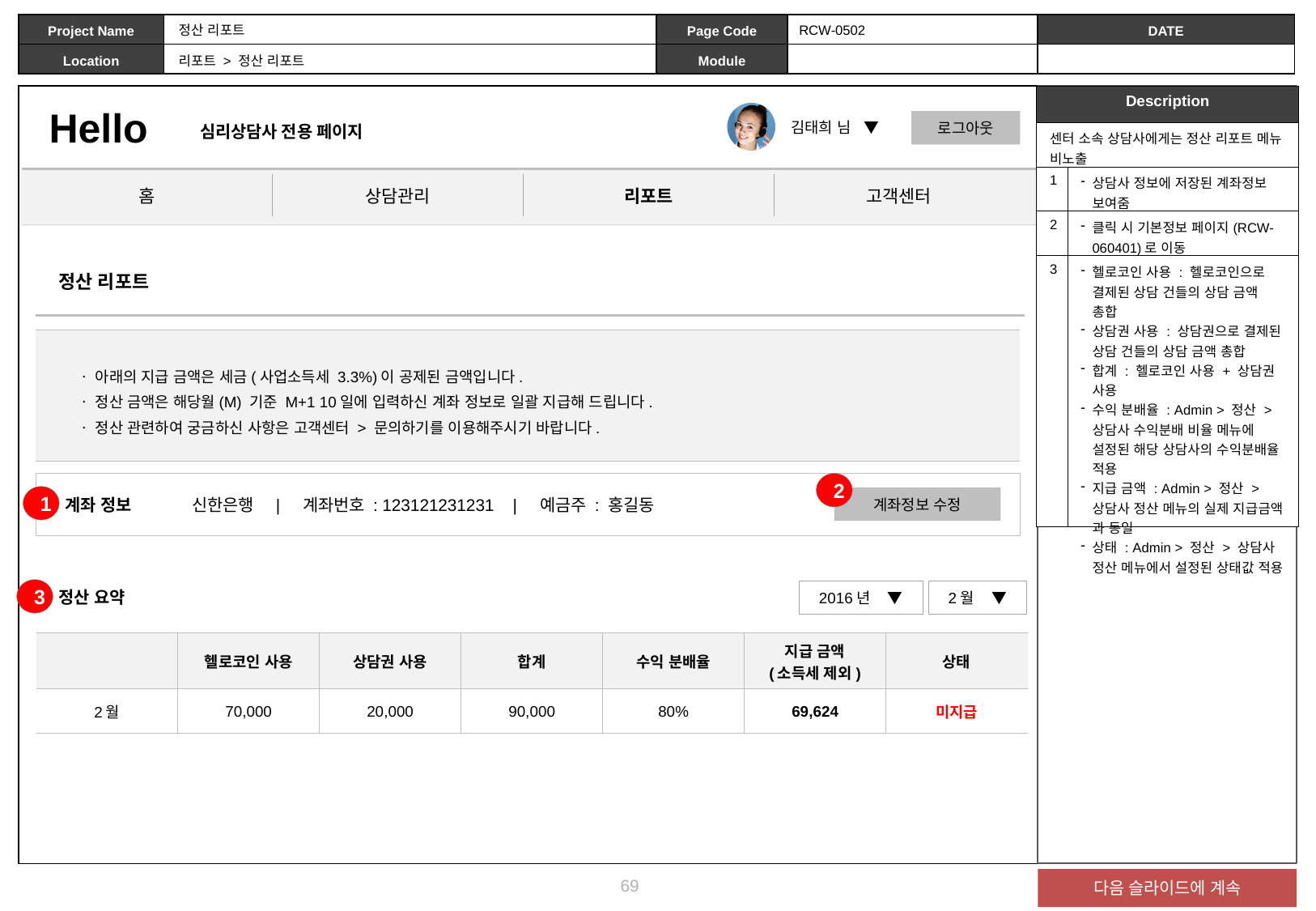

정산 리포트
RCW-0502
리포트 > 정산 리포트
| Description |  |
| --- | --- |
| 센터 소속 상담사에게는 정산 리포트 메뉴 비노출 |  |
| 1 | 상담사 정보에 저장된 계좌정보 보여줌 |
| 2 | 클릭 시 기본정보 페이지(RCW-060401)로 이동 |
| 3 | 헬로코인 사용 : 헬로코인으로 결제된 상담 건들의 상담 금액 총합 상담권 사용 : 상담권으로 결제된 상담 건들의 상담 금액 총합 합계 : 헬로코인 사용 + 상담권 사용 수익 분배율 : Admin > 정산 > 상담사 수익분배 비율 메뉴에 설정된 해당 상담사의 수익분배율 적용 지급 금액 : Admin > 정산 > 상담사 정산 메뉴의 실제 지급금액 과 동일 상태 : Admin > 정산 > 상담사 정산 메뉴에서 설정된 상태값 적용 |
정산 리포트
|  |
| --- |
ㆍ 아래의 지급 금액은 세금(사업소득세 3.3%)이 공제된 금액입니다.
ㆍ 정산 금액은 해당월(M) 기준 M+1 10일에 입력하신 계좌 정보로 일괄 지급해 드립니다.
ㆍ 정산 관련하여 궁금하신 사항은 고객센터 > 문의하기를 이용해주시기 바랍니다.

2
1
계좌정보 수정
계좌 정보
신한은행    |    계좌번호 : 123121231231    |    예금주 : 홍길동
3
2016년    ▼
2월    ▼
정산 요약
|  | 헬로코인 사용 | 상담권 사용 | 합계 | 수익 분배율 | 지급 금액 (소득세 제외) | 상태 |
| --- | --- | --- | --- | --- | --- | --- |
| 2월 | 70,000 | 20,000 | 90,000 | 80% | 69,624 | 미지급 |
69
다음 슬라이드에 계속